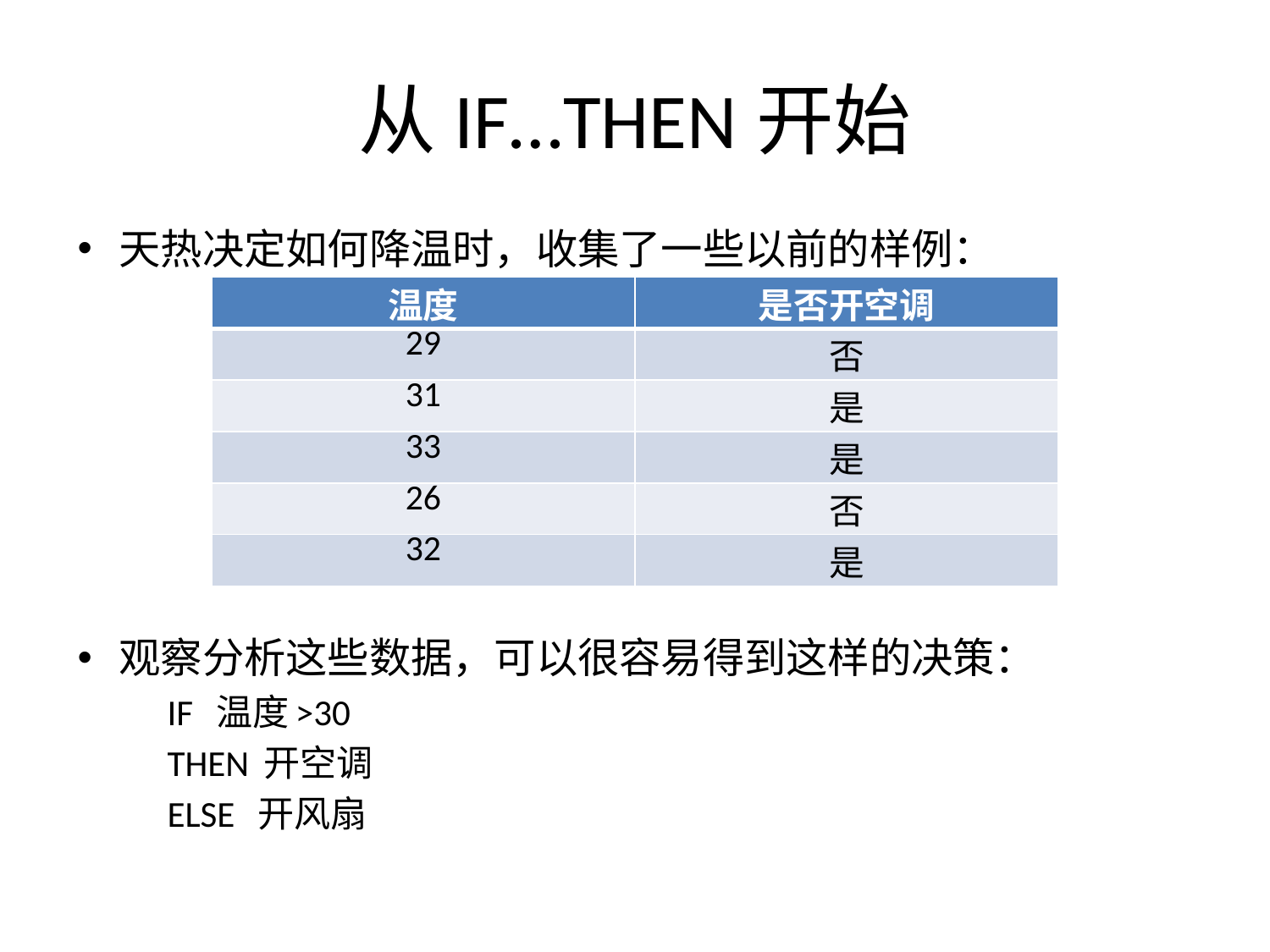

# 从IF…THEN开始
天热决定如何降温时，收集了一些以前的样例：

观察分析这些数据，可以很容易得到这样的决策：
		IF  温度>30
		THEN 开空调
		ELSE  开风扇

| 温度 | 是否开空调 |
| --- | --- |
| 29 | 否 |
| 31 | 是 |
| 33 | 是 |
| 26 | 否 |
| 32 | 是 |